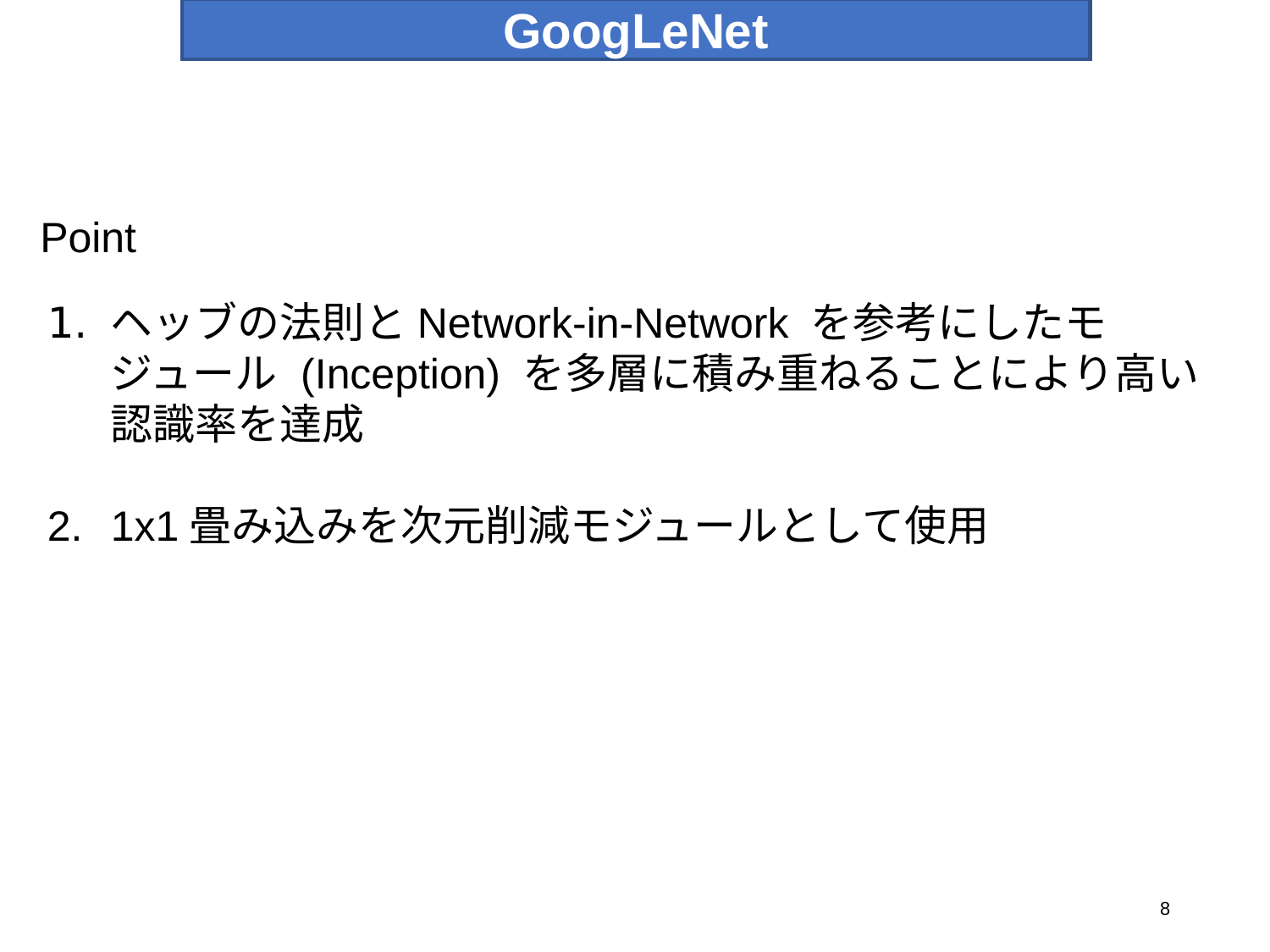

GoogLeNet
Point
ヘッブの法則とNetwork-in-Network を参考にしたモジュール (Inception) を多層に積み重ねることにより高い認識率を達成

1x1畳み込みを次元削減モジュールとして使用
8